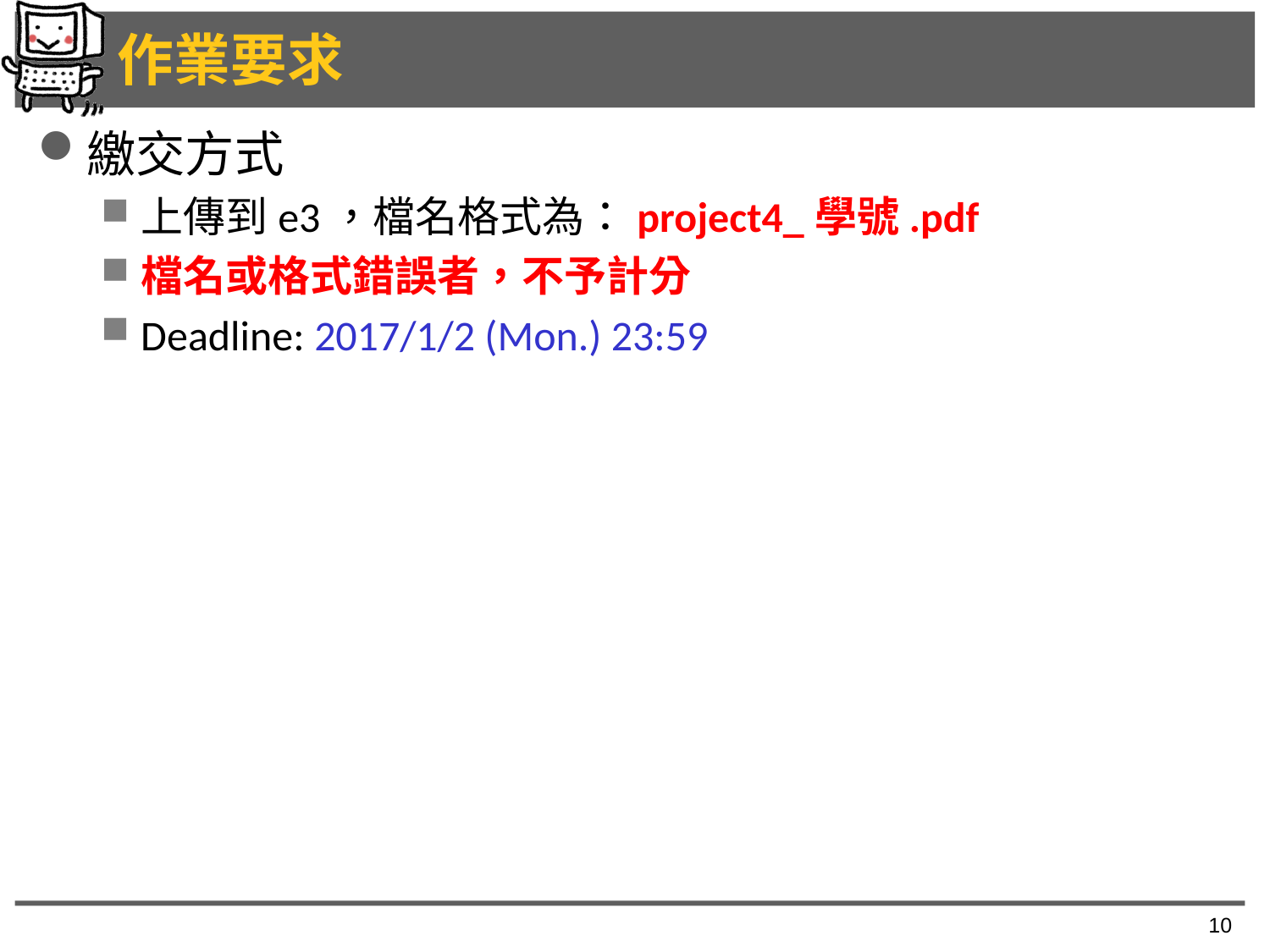

# 作業要求
繳交方式
上傳到e3，檔名格式為：project4_學號.pdf
檔名或格式錯誤者，不予計分
Deadline: 2017/1/2 (Mon.) 23:59
10